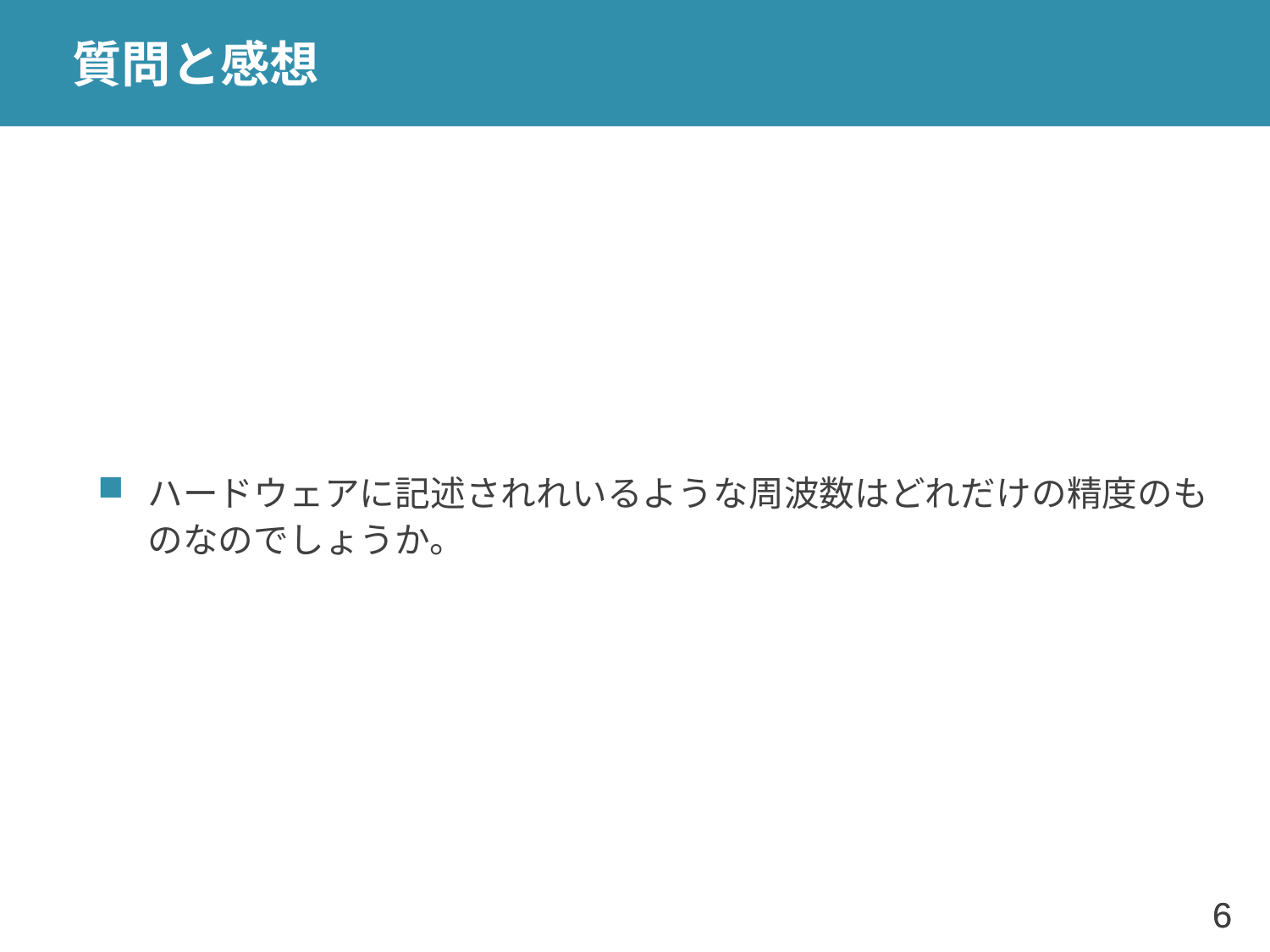

# 質問と感想
ハードウェアに記述されれいるような周波数はどれだけの精度のものなのでしょうか。